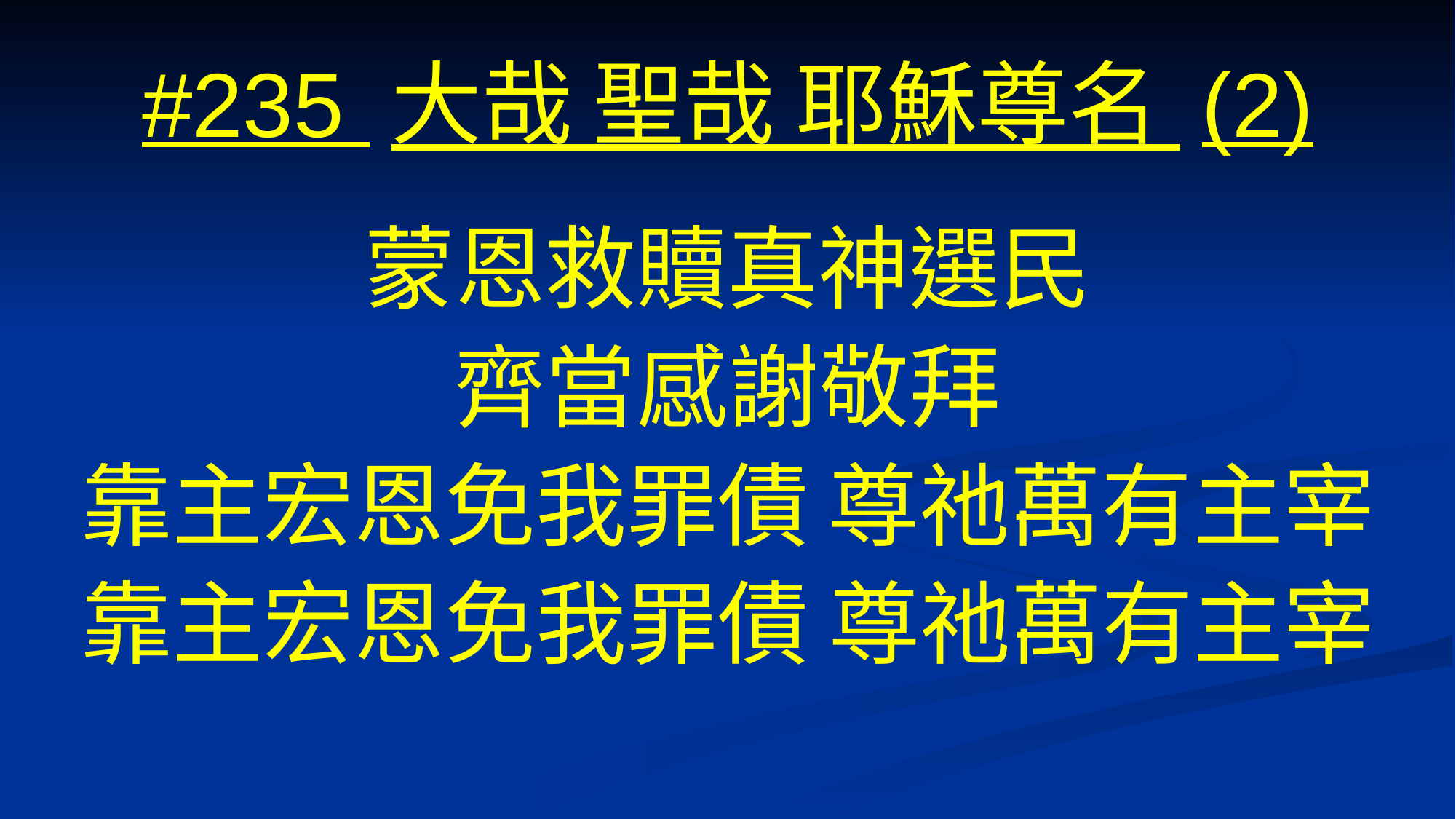

# #235 大哉 聖哉 耶穌尊名 (2)
蒙恩救贖真神選民
齊當感謝敬拜
靠主宏恩免我罪債 尊祂萬有主宰
靠主宏恩免我罪債 尊祂萬有主宰